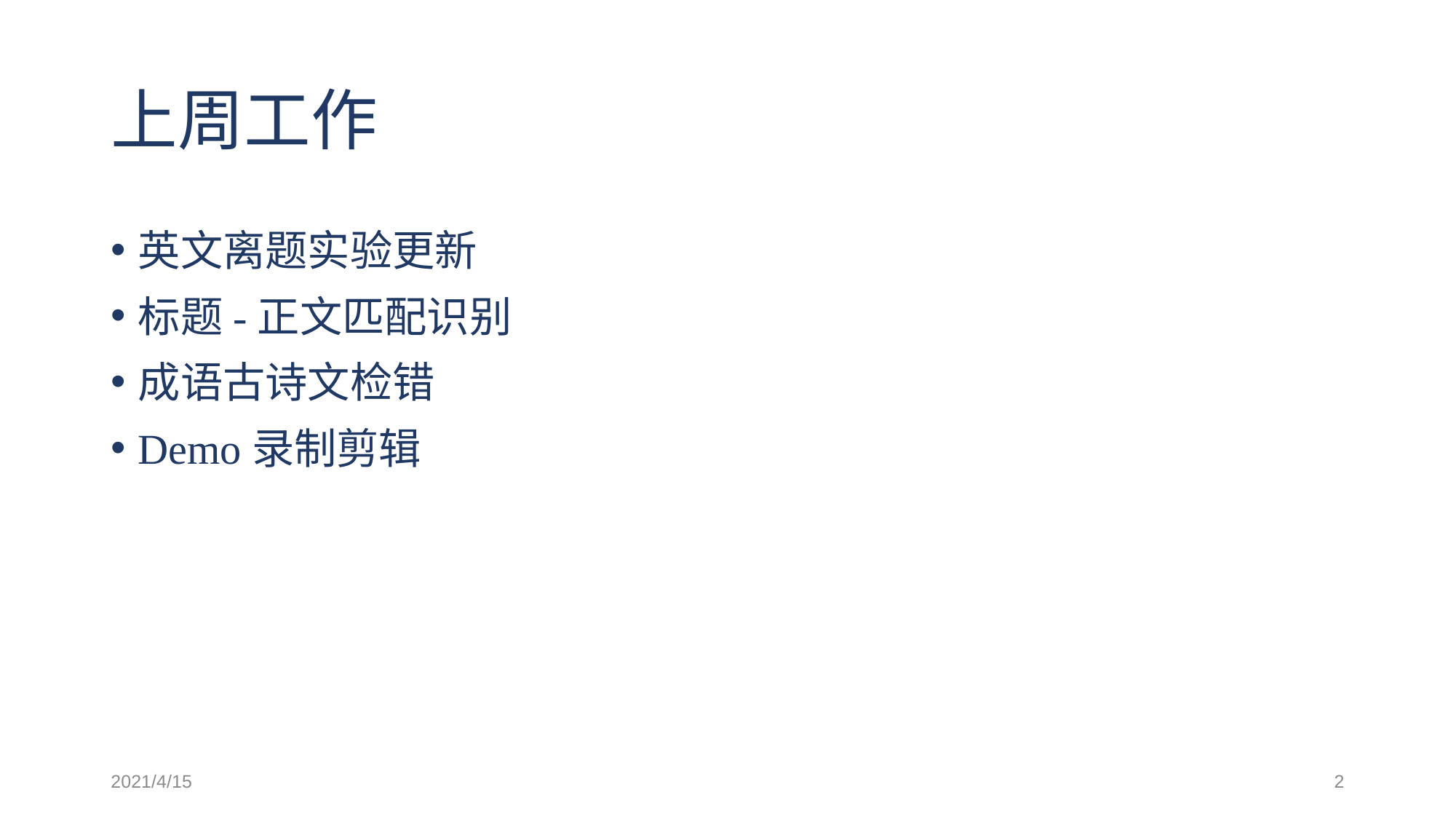

# 上周工作
英文离题实验更新
标题-正文匹配识别
成语古诗文检错
Demo录制剪辑
2021/4/15
2